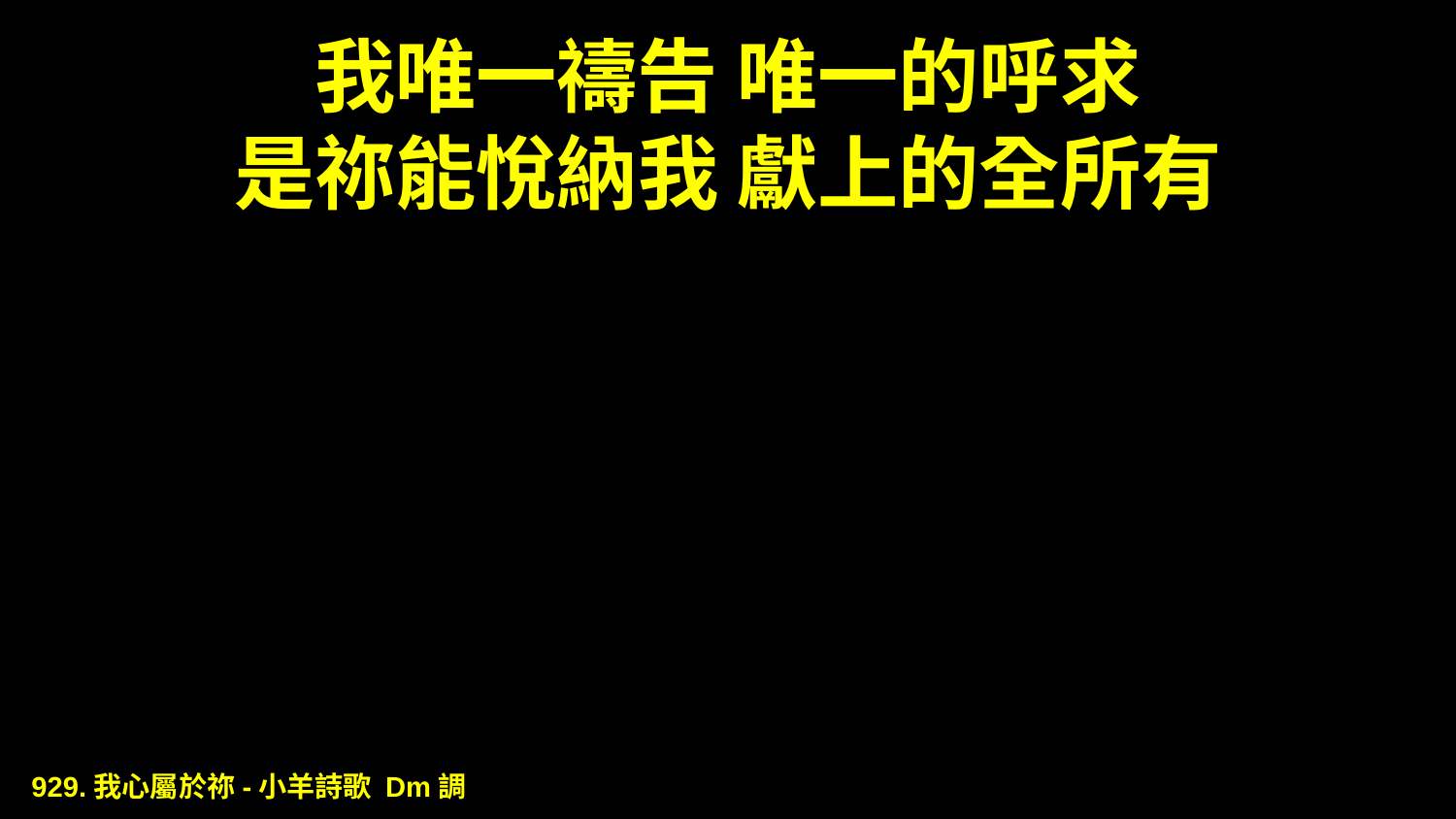

# 我唯一禱告 唯一的呼求 是祢能悅納我 獻上的全所有
929.我心屬於祢-小羊詩歌 Dm調